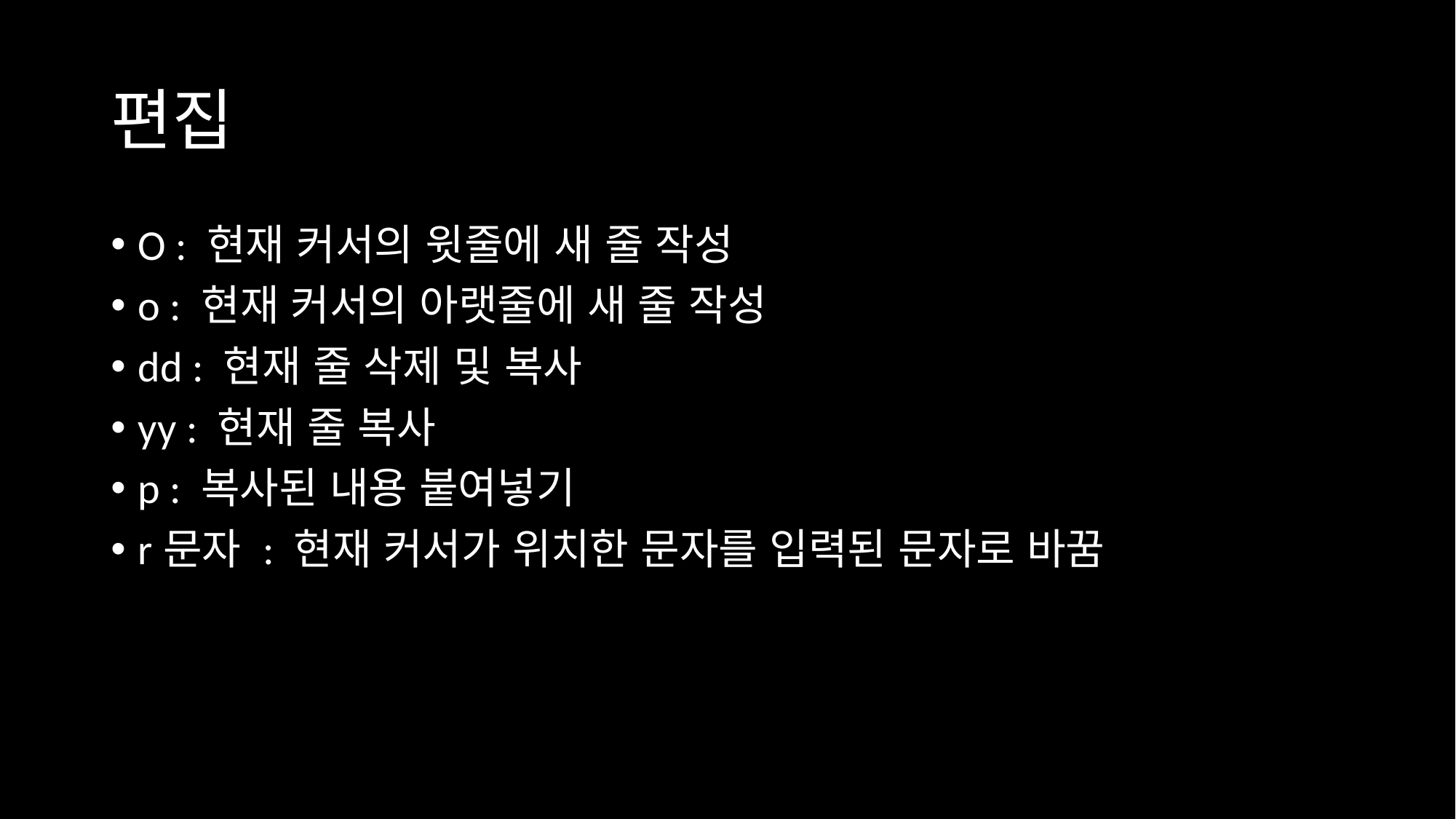

# 편집
O : 현재 커서의 윗줄에 새 줄 작성
o : 현재 커서의 아랫줄에 새 줄 작성
dd : 현재 줄 삭제 및 복사
yy : 현재 줄 복사
p : 복사된 내용 붙여넣기
r문자 : 현재 커서가 위치한 문자를 입력된 문자로 바꿈